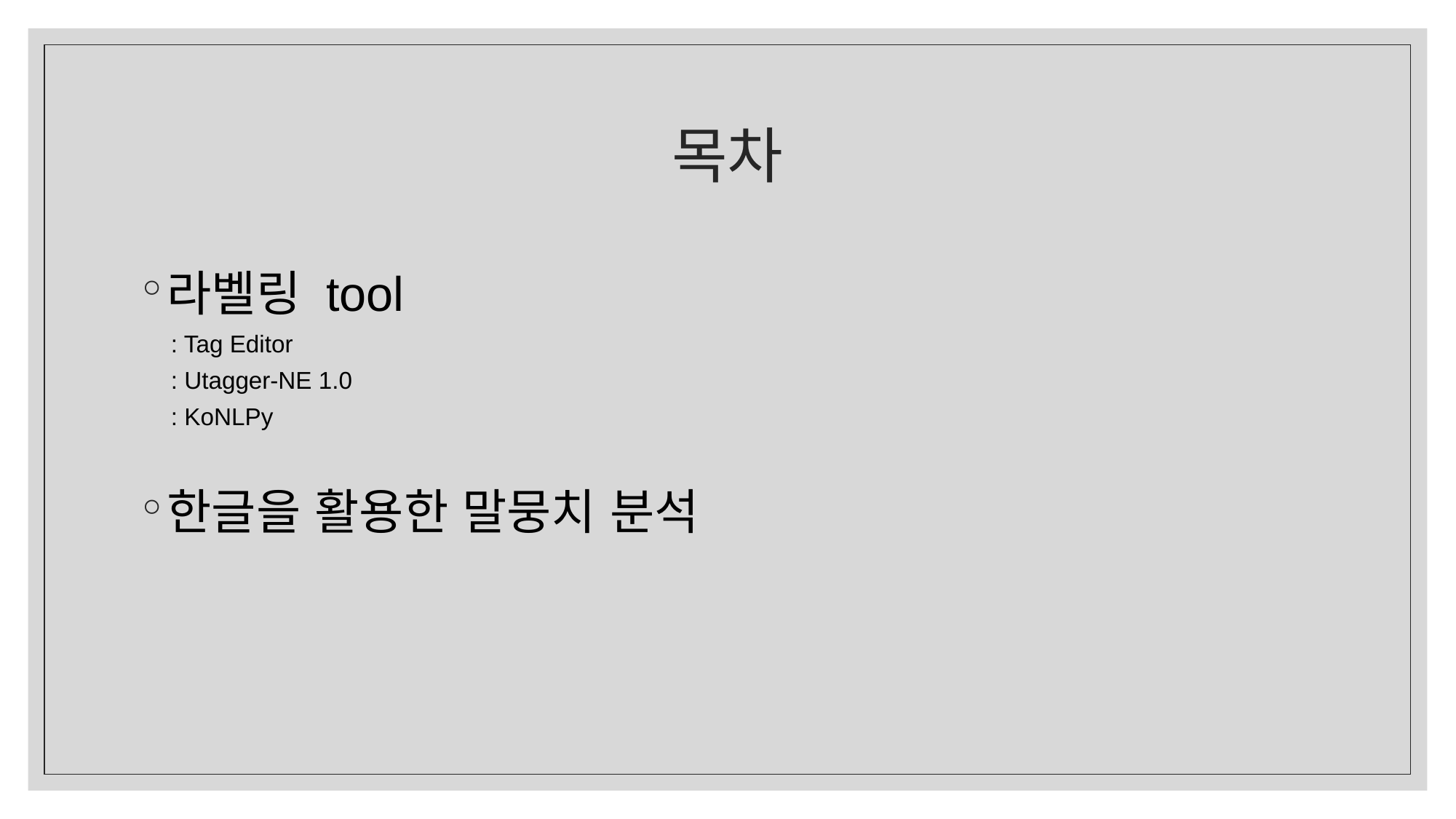

# 목차
라벨링 tool
: Tag Editor
: Utagger-NE 1.0
: KoNLPy

한글을 활용한 말뭉치 분석